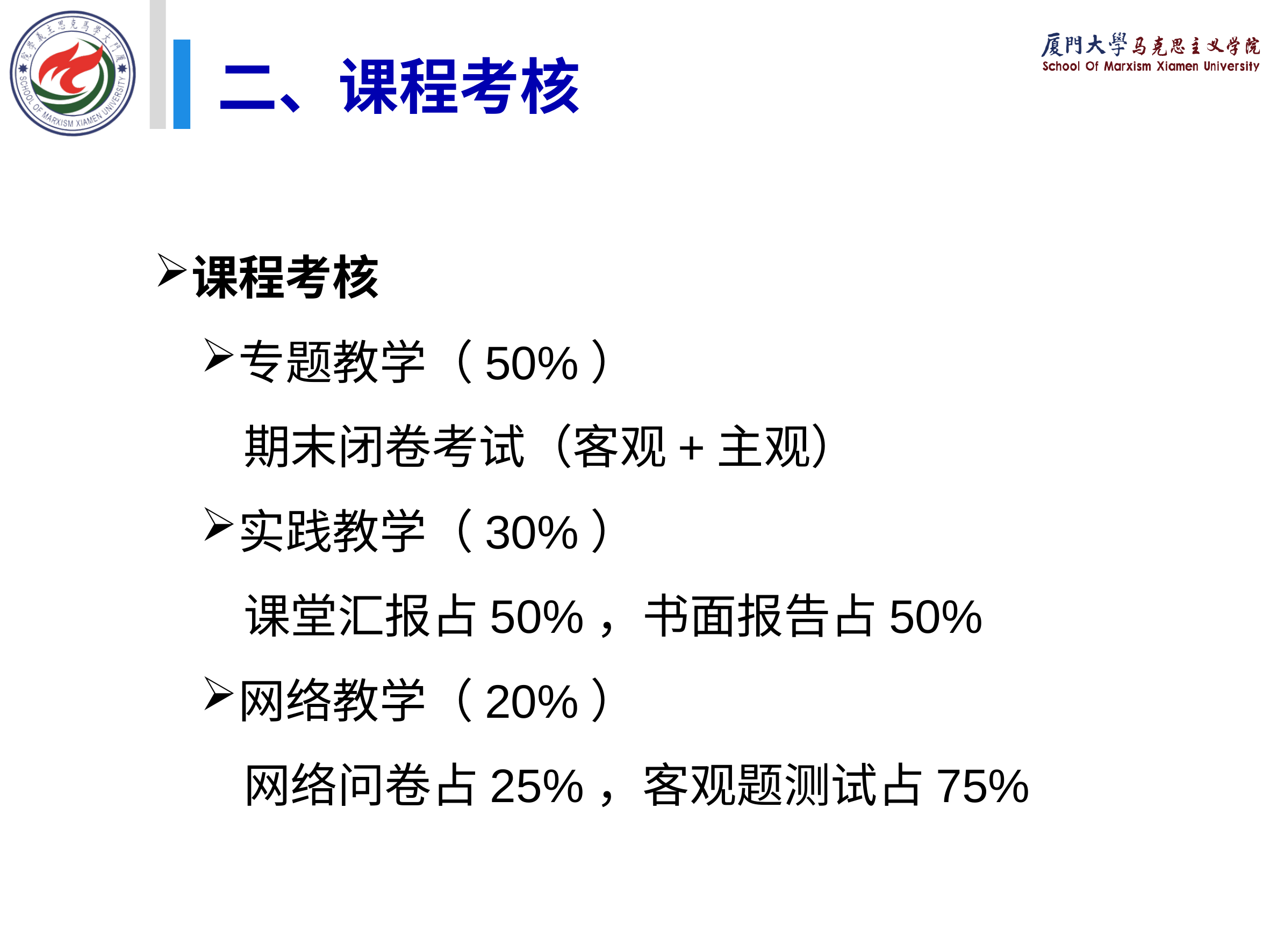

二、课程考核
课程考核
专题教学（50%）
   期末闭卷考试（客观+主观）
实践教学（30%）
   课堂汇报占50%，书面报告占50%
网络教学（20%）
   网络问卷占25%，客观题测试占75%